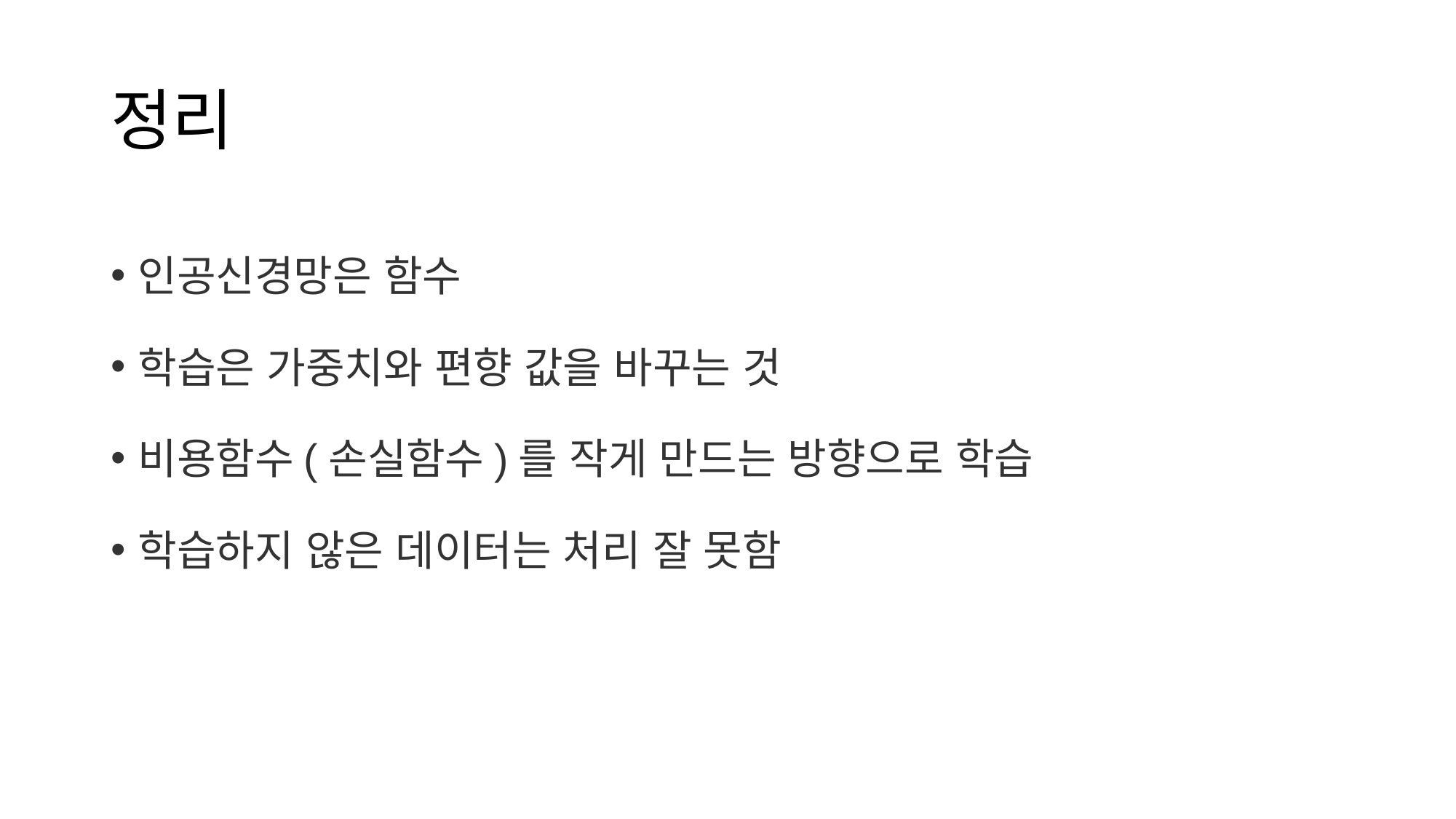

# 정리
인공신경망은 함수
학습은 가중치와 편향 값을 바꾸는 것
비용함수(손실함수)를 작게 만드는 방향으로 학습
학습하지 않은 데이터는 처리 잘 못함